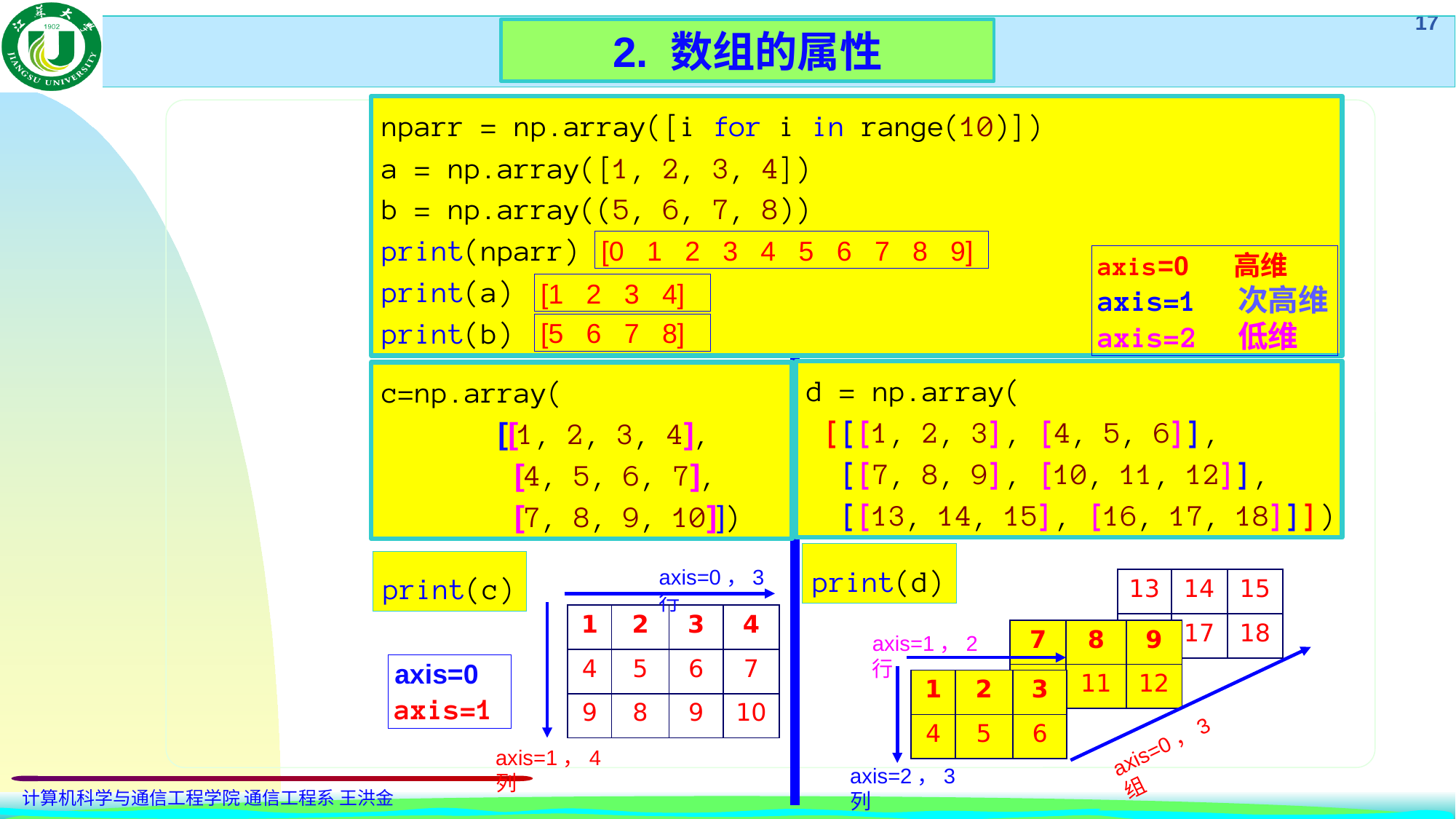

2. 数组的属性
nparr = np.array([i for i in range(10)])
a = np.array([1, 2, 3, 4])
b = np.array((5, 6, 7, 8))
print(nparr)
print(a)
print(b)
1. 核心对象：ndarray
[0   1   2   3   4   5   6   7   8   9]
axis=0     高维
axis=1  次高维
axis=2  低维
[1   2   3   4]
[5   6   7   8]
d = np.array(
 [[[1, 2, 3], [4, 5, 6]],
  [[7, 8, 9], [10, 11, 12]],
  [[13, 14, 15], [16, 17, 18]]])
c=np.array(
       [[1, 2, 3, 4],
        [4, 5, 6, 7],
        [7, 8, 9, 10]])
print(d)
print(c)
axis=0，3行
| 13 | 14 | 15 |
| --- | --- | --- |
| 16 | 17 | 18 |
| 1 | 2 | 3 | 4 |
| --- | --- | --- | --- |
| 4 | 5 | 6 | 7 |
| 9 | 8 | 9 | 10 |
| 7 | 8 | 9 |
| --- | --- | --- |
| 10 | 11 | 12 |
axis=1，2行
axis=0
axis=1
| 1 | 2 | 3 |
| --- | --- | --- |
| 4 | 5 | 6 |
axis=0，3组
axis=1，4列
axis=2，3列